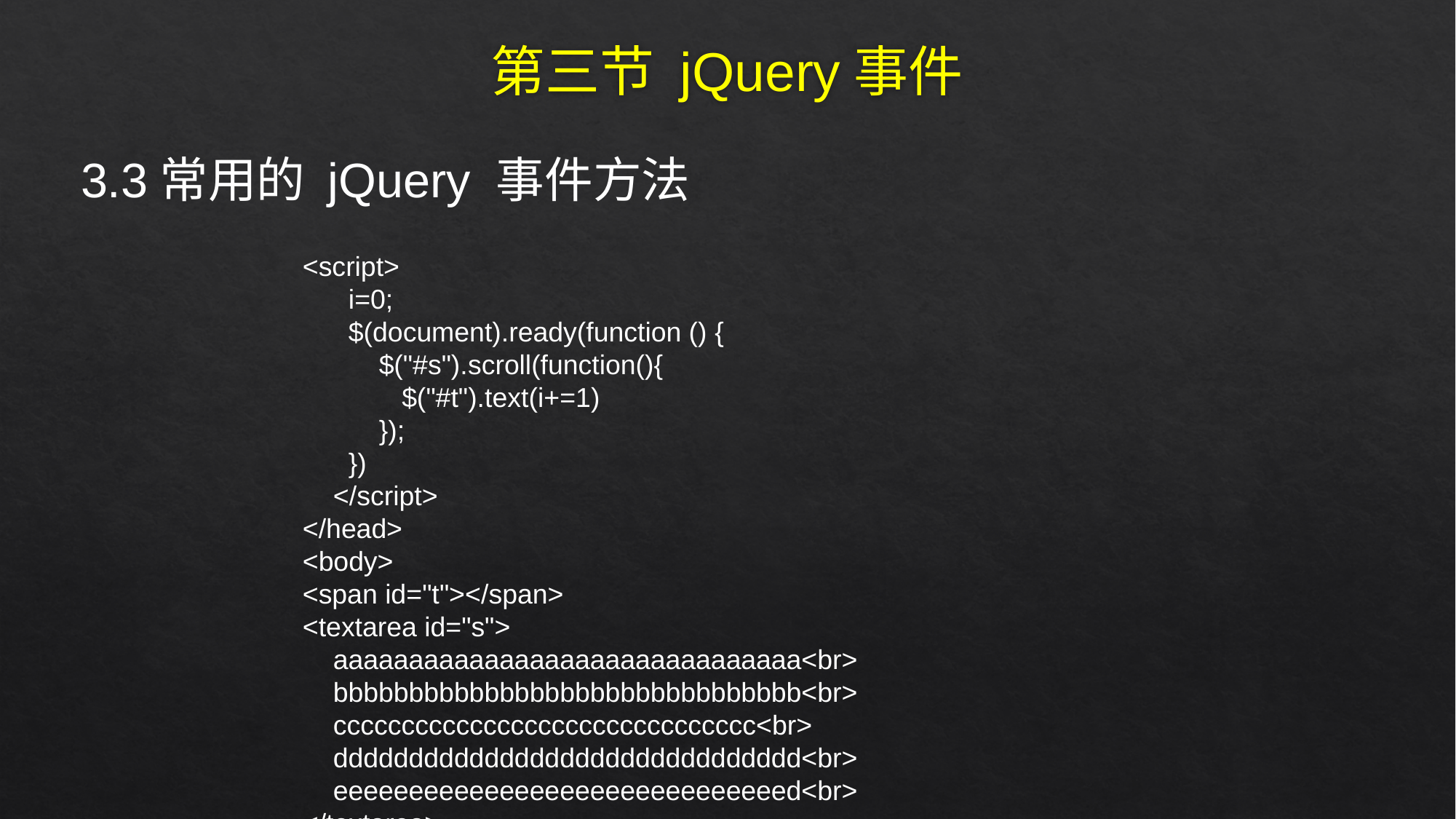

# 第三节 jQuery事件
3.3常用的 jQuery 事件方法

<script>
      i=0;
      $(document).ready(function () {
          $("#s").scroll(function(){
             $("#t").text(i+=1)
          });
      })
    </script>
</head>
<body>
<span id="t"></span>
<textarea id="s">
    aaaaaaaaaaaaaaaaaaaaaaaaaaaaaaa<br>
    bbbbbbbbbbbbbbbbbbbbbbbbbbbbbbb<br>
    ccccccccccccccccccccccccccccccc<br>
    ddddddddddddddddddddddddddddddd<br>
    eeeeeeeeeeeeeeeeeeeeeeeeeeeeeed<br>
</textarea>
</body>